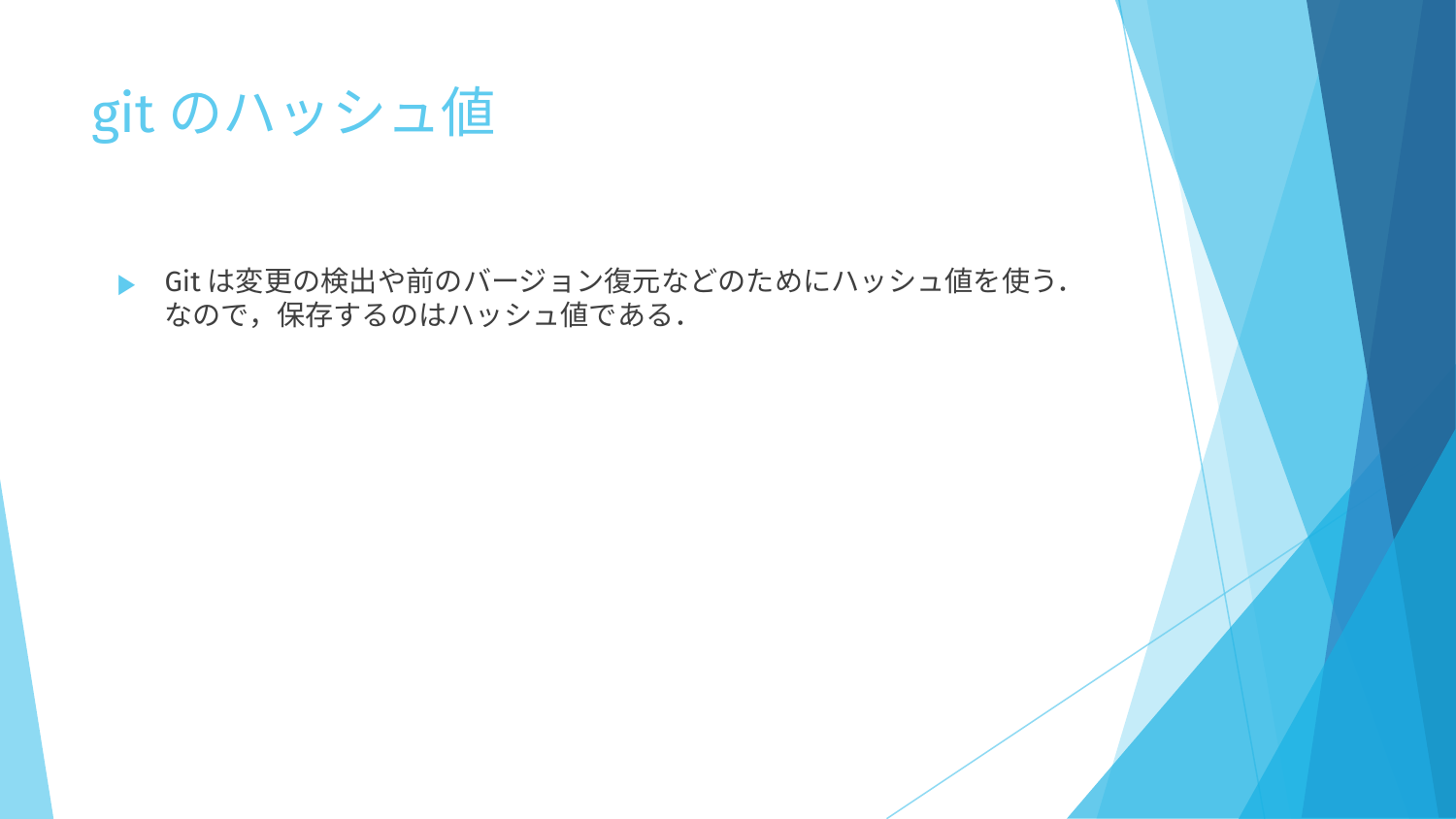

# gitのハッシュ値
Gitは変更の検出や前のバージョン復元などのためにハッシュ値を使う．なので，保存するのはハッシュ値である．